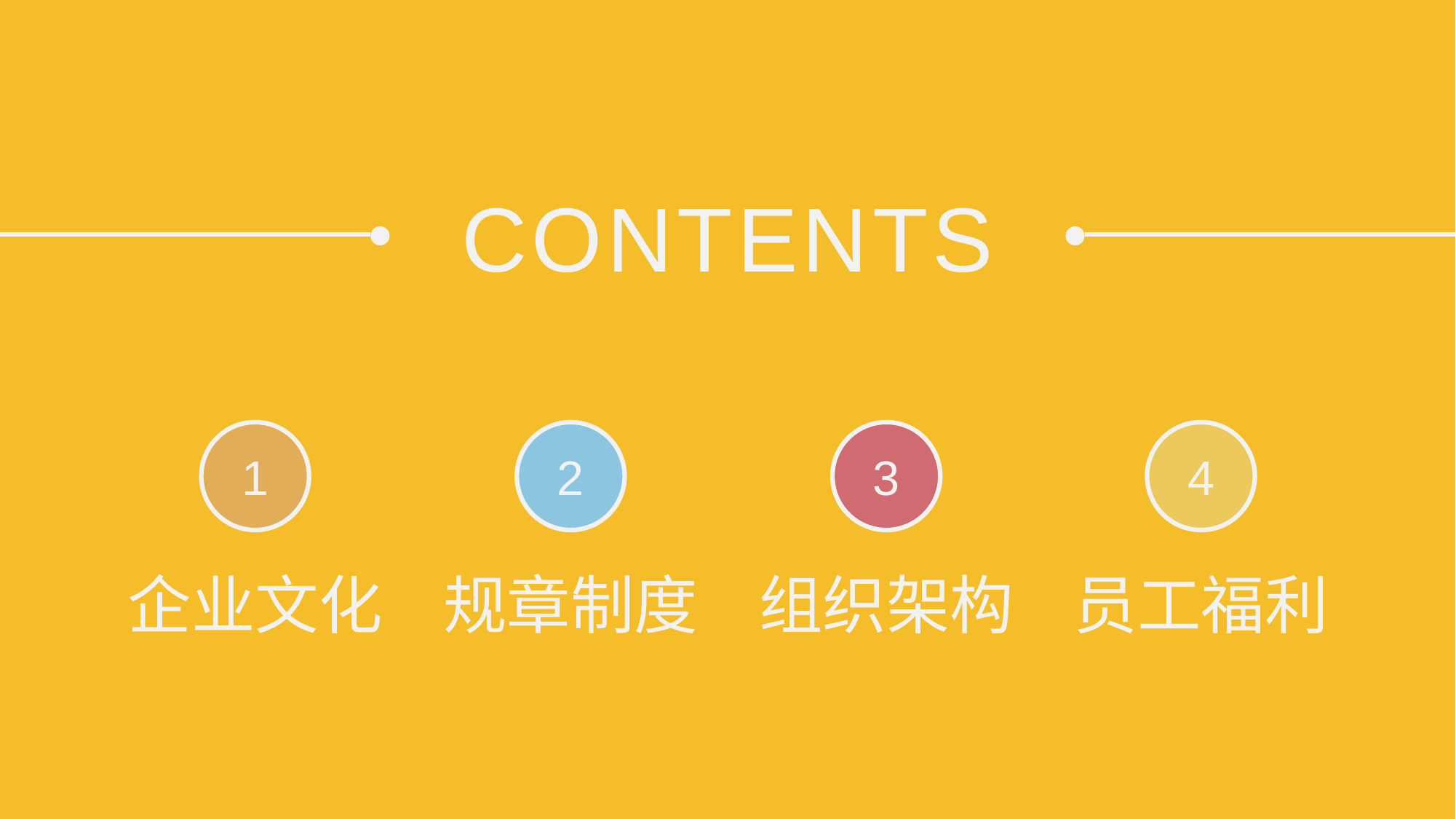

CONTENTS

1
企业文化
2
规章制度
3
组织架构
4
员工福利